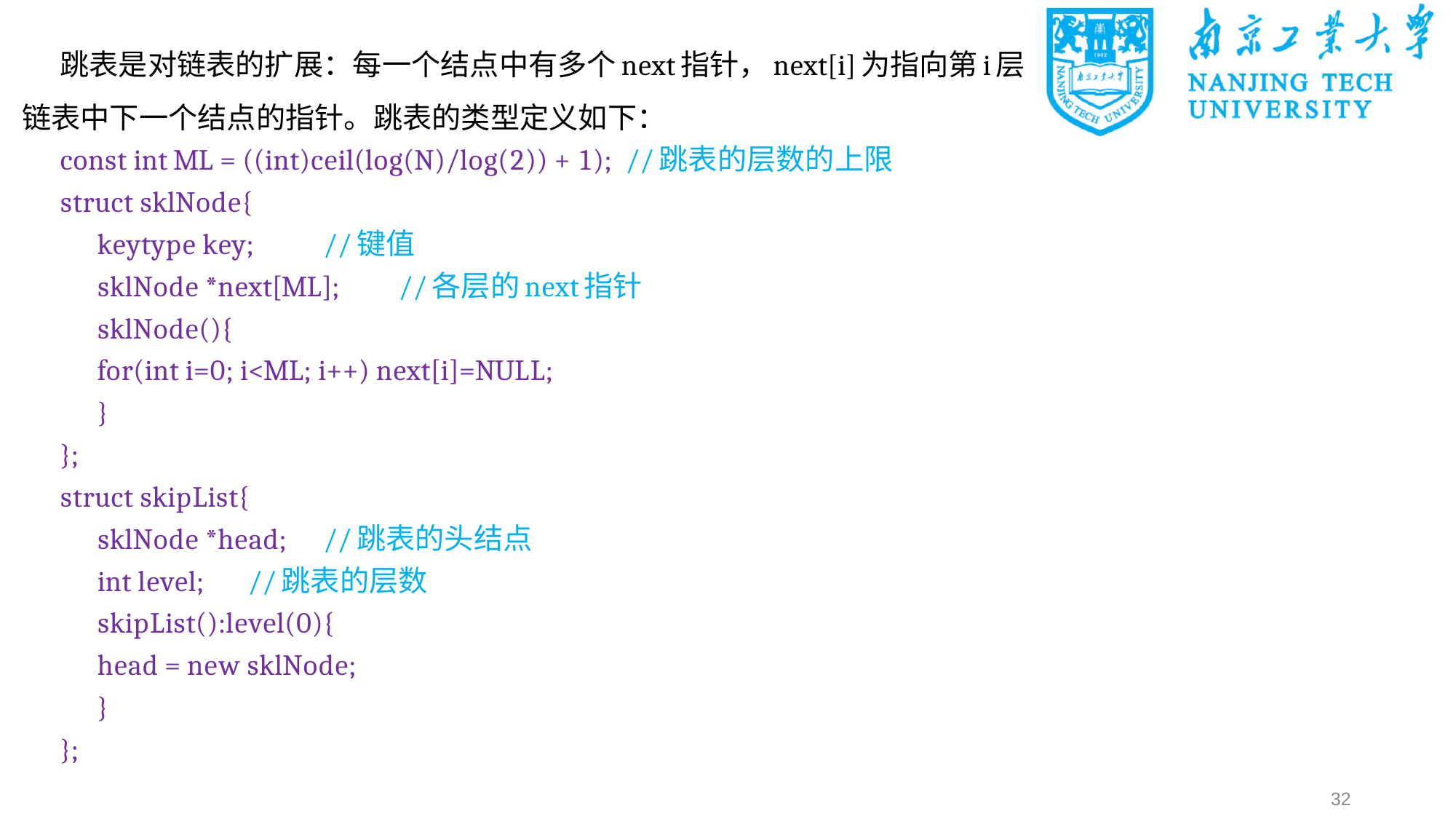

跳表是对链表的扩展：每一个结点中有多个next指针，next[i]为指向第i层链表中下一个结点的指针。跳表的类型定义如下：
const int ML = ((int)ceil(log(N)/log(2)) + 1);  //跳表的层数的上限
struct sklNode{
	keytype key;		//键值
	sklNode *next[ML];	//各层的next指针
	sklNode(){
		for(int i=0; i<ML; i++) next[i]=NULL;
	}
};
struct skipList{
	sklNode *head;		//跳表的头结点
	int level;		//跳表的层数
	skipList():level(0){
		head = new sklNode;
	}
};
32